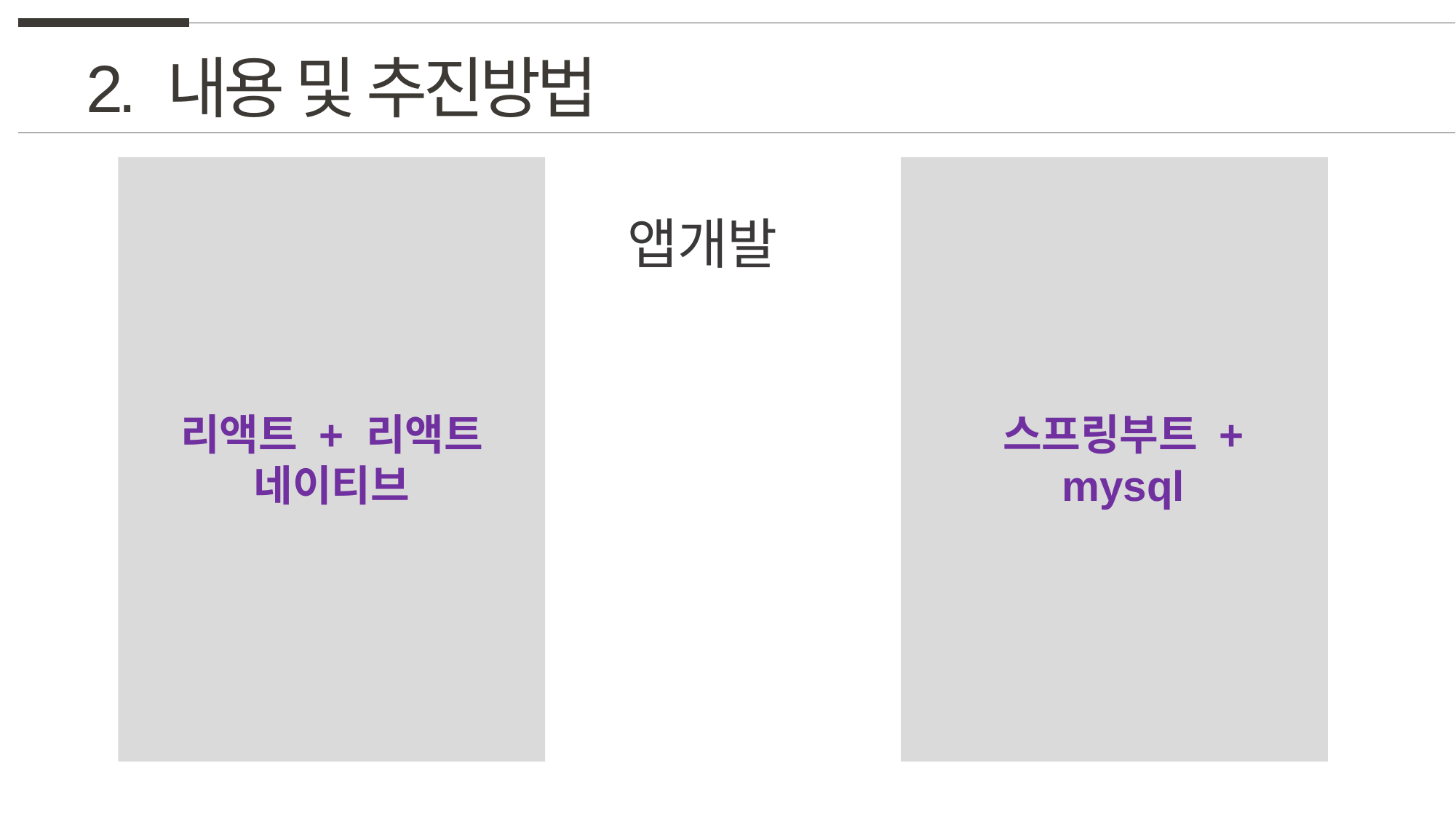

2. 내용 및 추진방법

앱개발
리액트 + 리액트 네이티브
스프링부트 + mysql